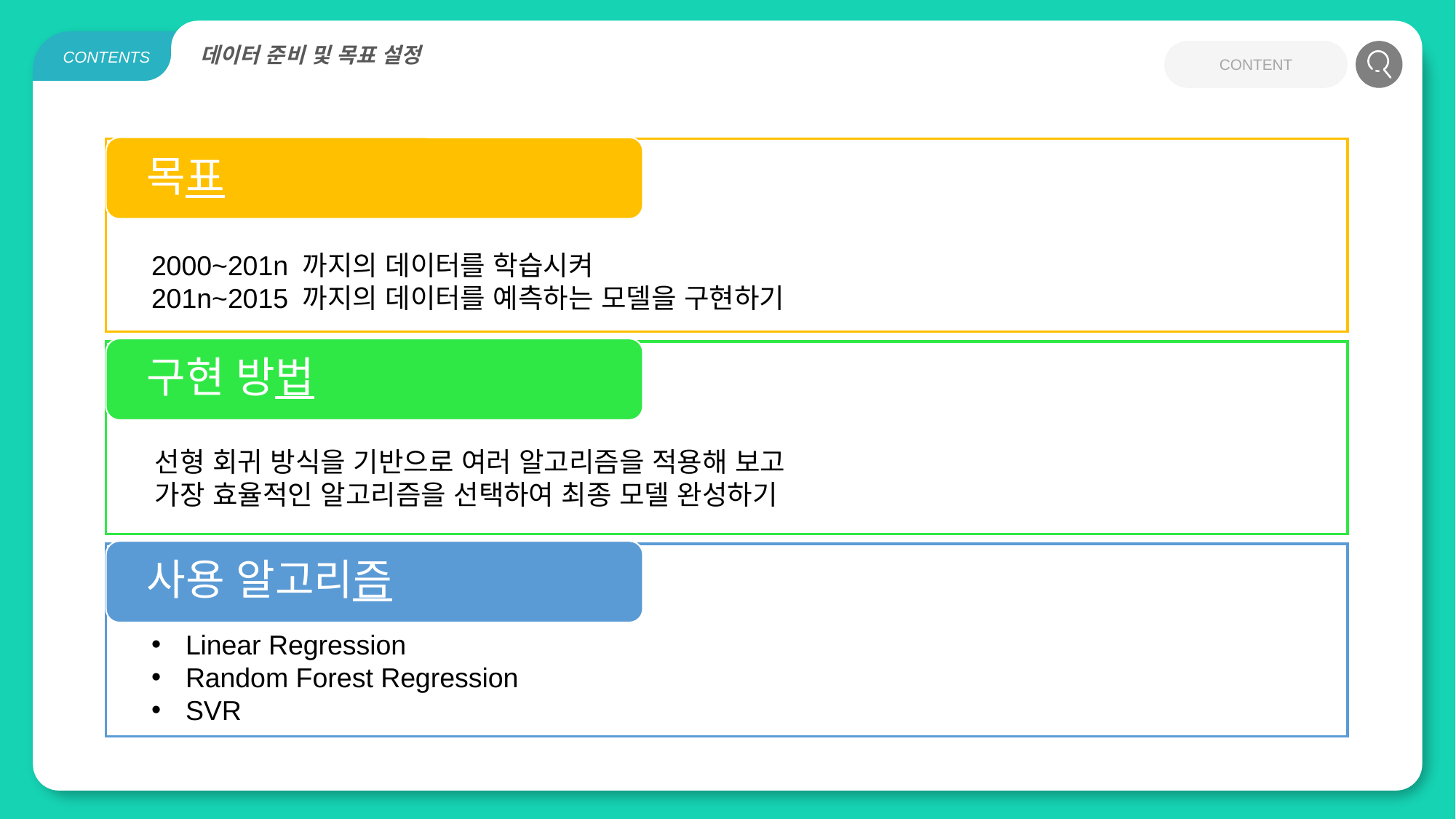

데이터 준비 및 목표 설정

CONTENT

CONTENTS

목표
구현 방법
사용 알고리즘
2000~201n 까지의 데이터를 학습시켜
201n~2015 까지의 데이터를 예측하는 모델을 구현하기

선형 회귀 방식을 기반으로 여러 알고리즘을 적용해 보고
가장 효율적인 알고리즘을 선택하여 최종 모델 완성하기
Linear Regression
Random Forest Regression
SVR